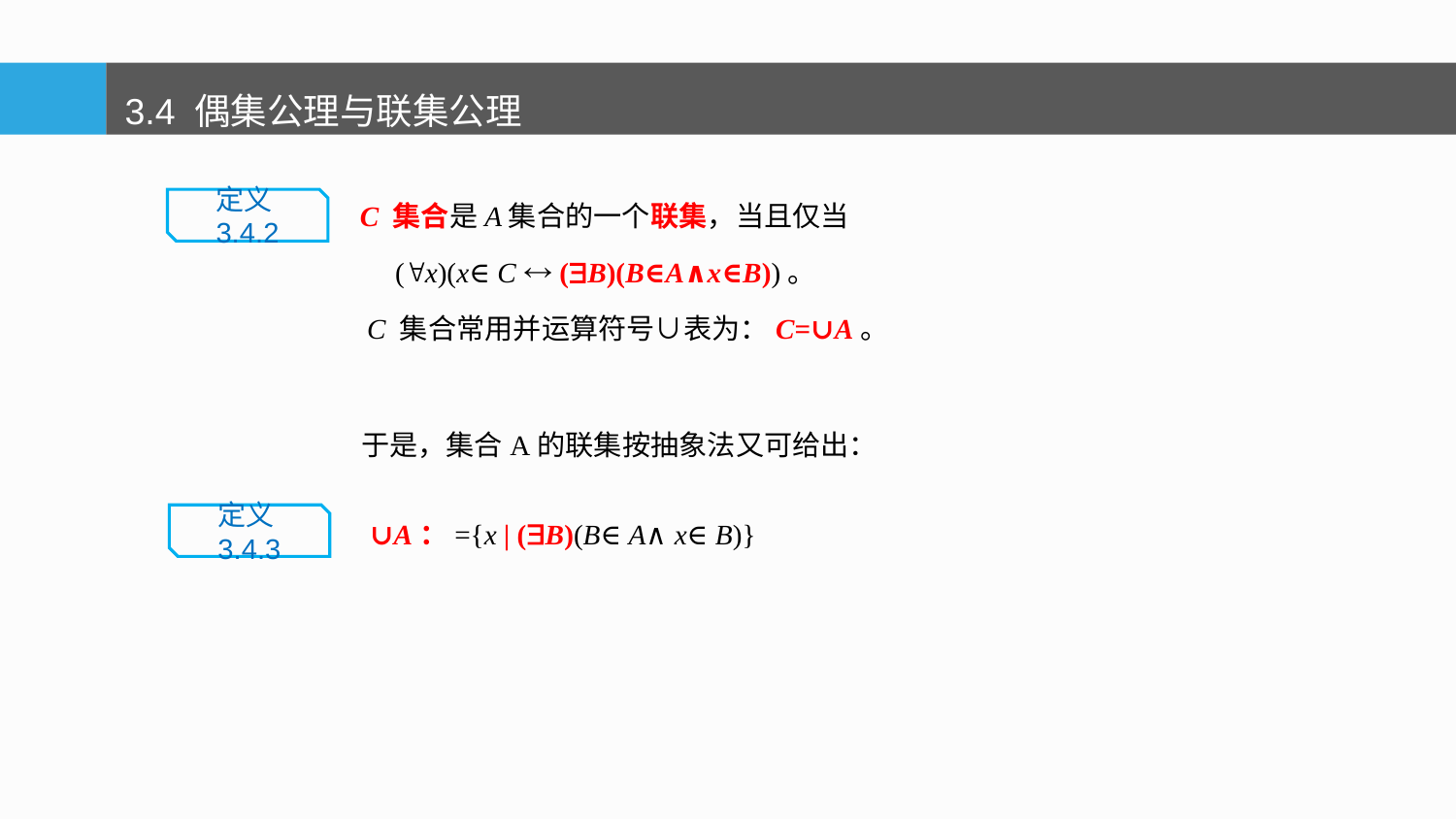

3.4 偶集公理与联集公理

C 集合是A集合的一个联集，当且仅当
     (∀x)(x∈C ↔ (∃B)(B∈A∧x∈B))。
 C 集合常用并运算符号∪表为：C=∪A。
定义3.4.2
于是，集合A的联集按抽象法又可给出：
∪A：={x | (∃B)(B∈A∧x∈B)}
定义3.4.3